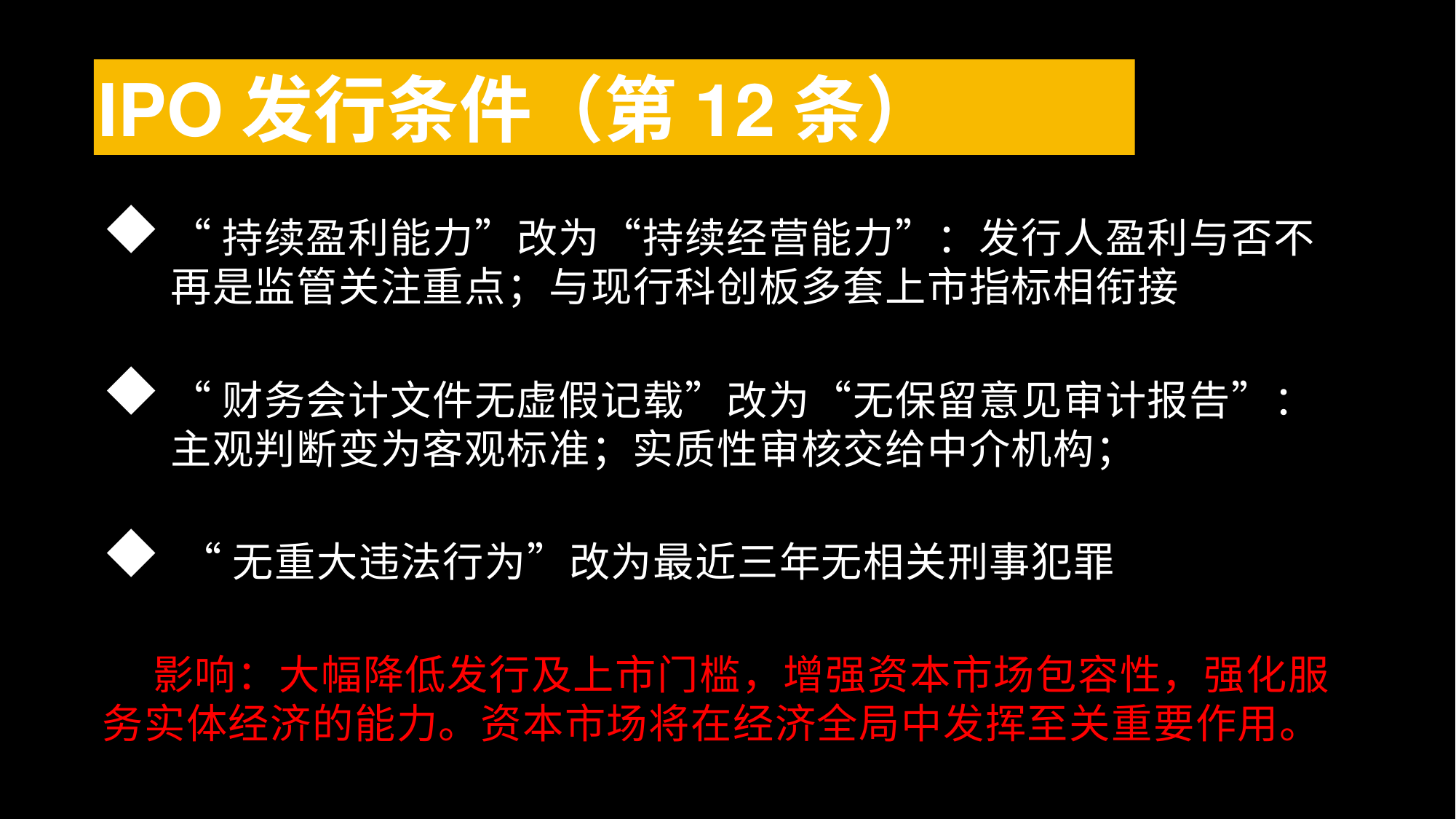

IPO发行条件（第12条）
“持续盈利能力”改为“持续经营能力”：发行人盈利与否不再是监管关注重点；与现行科创板多套上市指标相衔接
“财务会计文件无虚假记载”改为“无保留意见审计报告”：主观判断变为客观标准；实质性审核交给中介机构；
 “无重大违法行为”改为最近三年无相关刑事犯罪
    影响：大幅降低发行及上市门槛，增强资本市场包容性，强化服务实体经济的能力。资本市场将在经济全局中发挥至关重要作用。